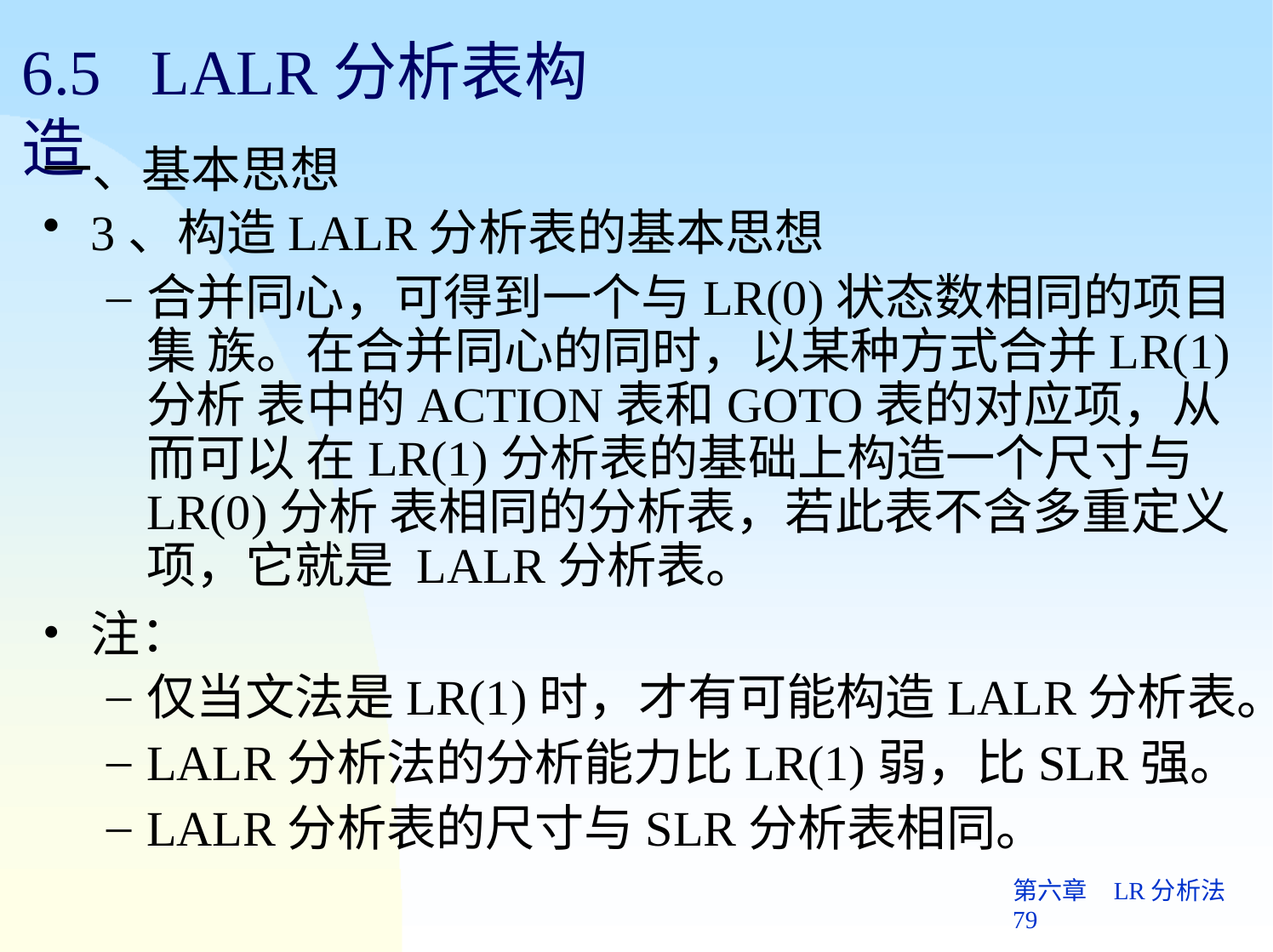

# 6.5	LALR分析表构造
一、基本思想
3、构造LALR分析表的基本思想
合并同心，可得到一个与LR(0)状态数相同的项目集 族。在合并同心的同时，以某种方式合并LR(1)分析 表中的ACTION表和GOTO表的对应项，从而可以 在LR(1)分析表的基础上构造一个尺寸与LR(0)分析 表相同的分析表，若此表不含多重定义项，它就是 LALR分析表。
注：
仅当文法是LR(1)时，才有可能构造LALR分析表。
LALR分析法的分析能力比LR(1)弱，比SLR强。
LALR分析表的尺寸与SLR分析表相同。
第六章	LR分析法 79